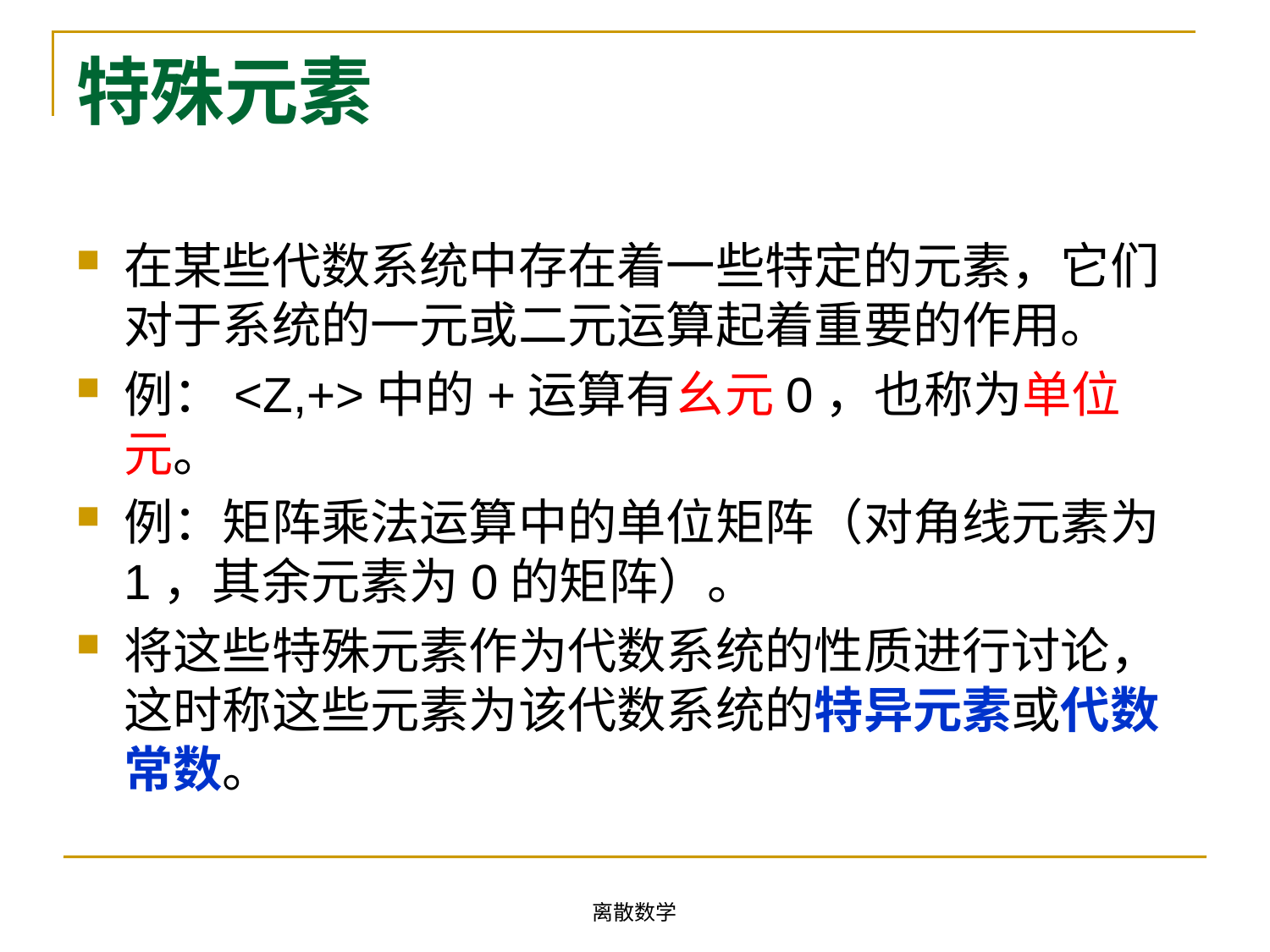

# 特殊元素
在某些代数系统中存在着一些特定的元素，它们对于系统的一元或二元运算起着重要的作用。
例：<Z,+>中的+运算有幺元0，也称为单位元。
例：矩阵乘法运算中的单位矩阵（对角线元素为1，其余元素为0的矩阵）。
将这些特殊元素作为代数系统的性质进行讨论，这时称这些元素为该代数系统的特异元素或代数常数。

27
离散数学